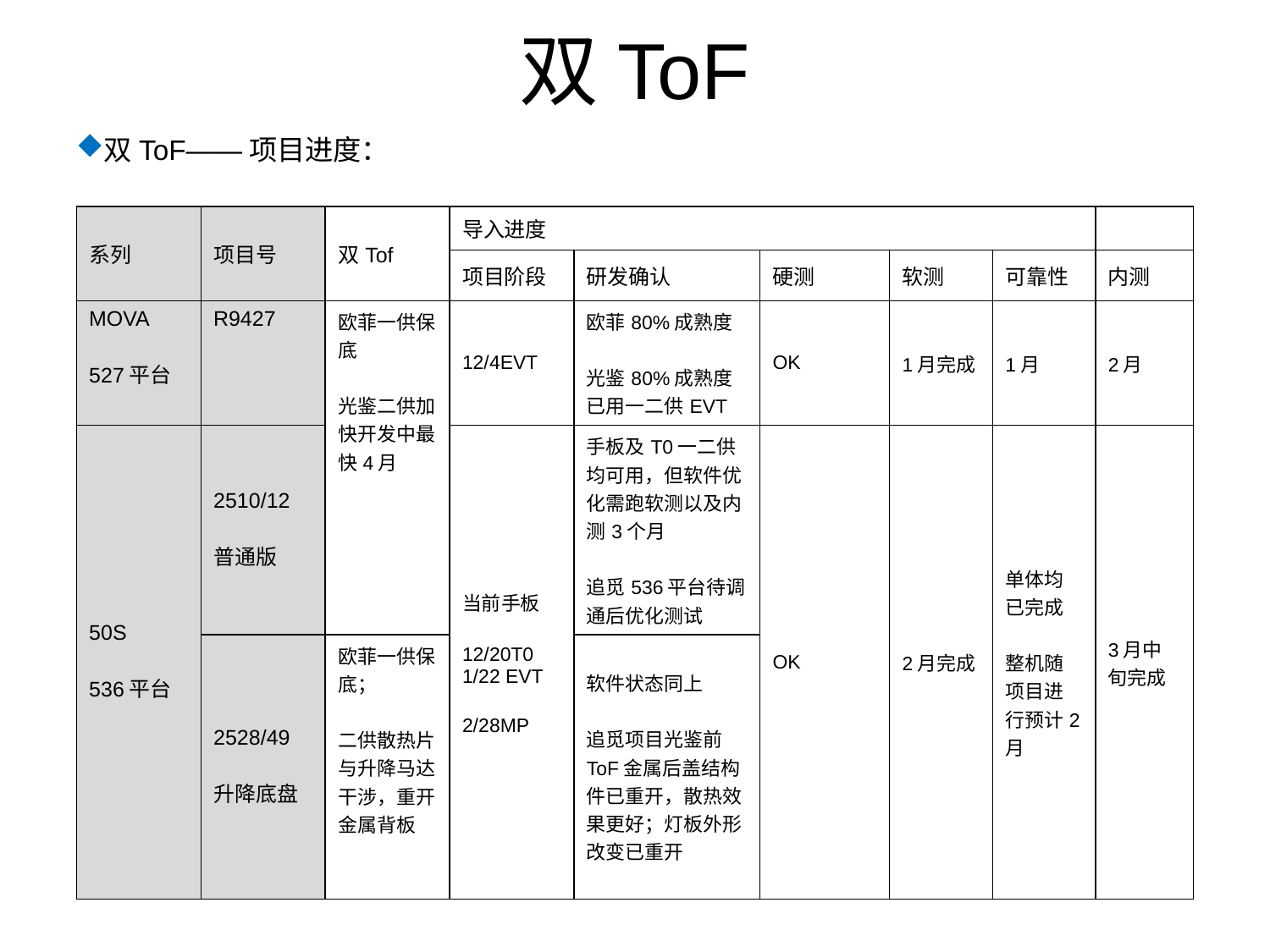

# 双ToF
双ToF——项目进度：
| 系列 | 项目号 | 双Tof | 导入进度 |  |  |  |  |  |
| --- | --- | --- | --- | --- | --- | --- | --- | --- |
|  |  |  | 项目阶段 | 研发确认 | 硬测 | 软测 | 可靠性 | 内测 |
| MOVA 527平台 | R9427 | 欧菲一供保底 光鉴二供加快开发中最快4月 | 12/4EVT | 欧菲80%成熟度 光鉴80%成熟度已用一二供EVT | OK | 1月完成 | 1月 | 2月 |
| 50S 536平台 | 2510/12 普通版 |  | 当前手板 12/20T0 1/22 EVT 2/28MP | 手板及T0一二供均可用，但软件优化需跑软测以及内测3个月 追觅536平台待调通后优化测试 | OK | 2月完成 | 单体均已完成 整机随项目进行预计2月 | 3月中旬完成 |
|  | 2528/49 升降底盘 | 欧菲一供保底； 二供散热片与升降马达干涉，重开金属背板 |  | 软件状态同上 追觅项目光鉴前ToF金属后盖结构件已重开，散热效果更好；灯板外形改变已重开 |  |  |  |  |